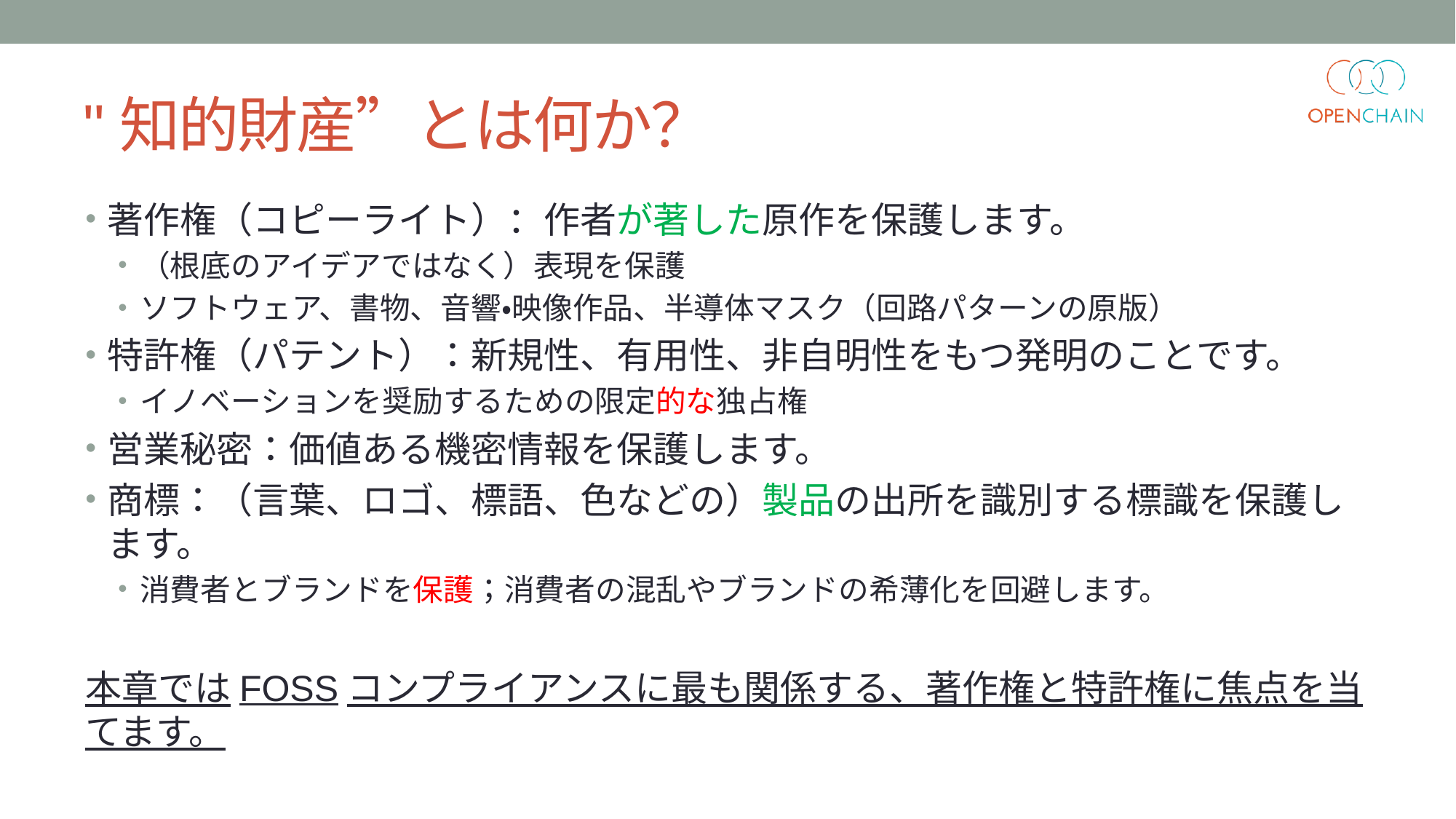

# "知的財産”とは何か？
著作権（コピーライト）：作者が著した原作を保護します。
（根底のアイデアではなく）表現を保護
ソフトウェア、書物、音響・映像作品、半導体マスク（回路パターンの原版）
特許権（パテント）：新規性、有用性、非自明性をもつ発明のことです。
イノベーションを奨励するための限定的な独占権
営業秘密：価値ある機密情報を保護します。
商標：（言葉、ロゴ、標語、色などの）製品の出所を識別する標識を保護します。
消費者とブランドを保護；消費者の混乱やブランドの希薄化を回避します。

本章ではFOSSコンプライアンスに最も関係する、著作権と特許権に焦点を当てます。